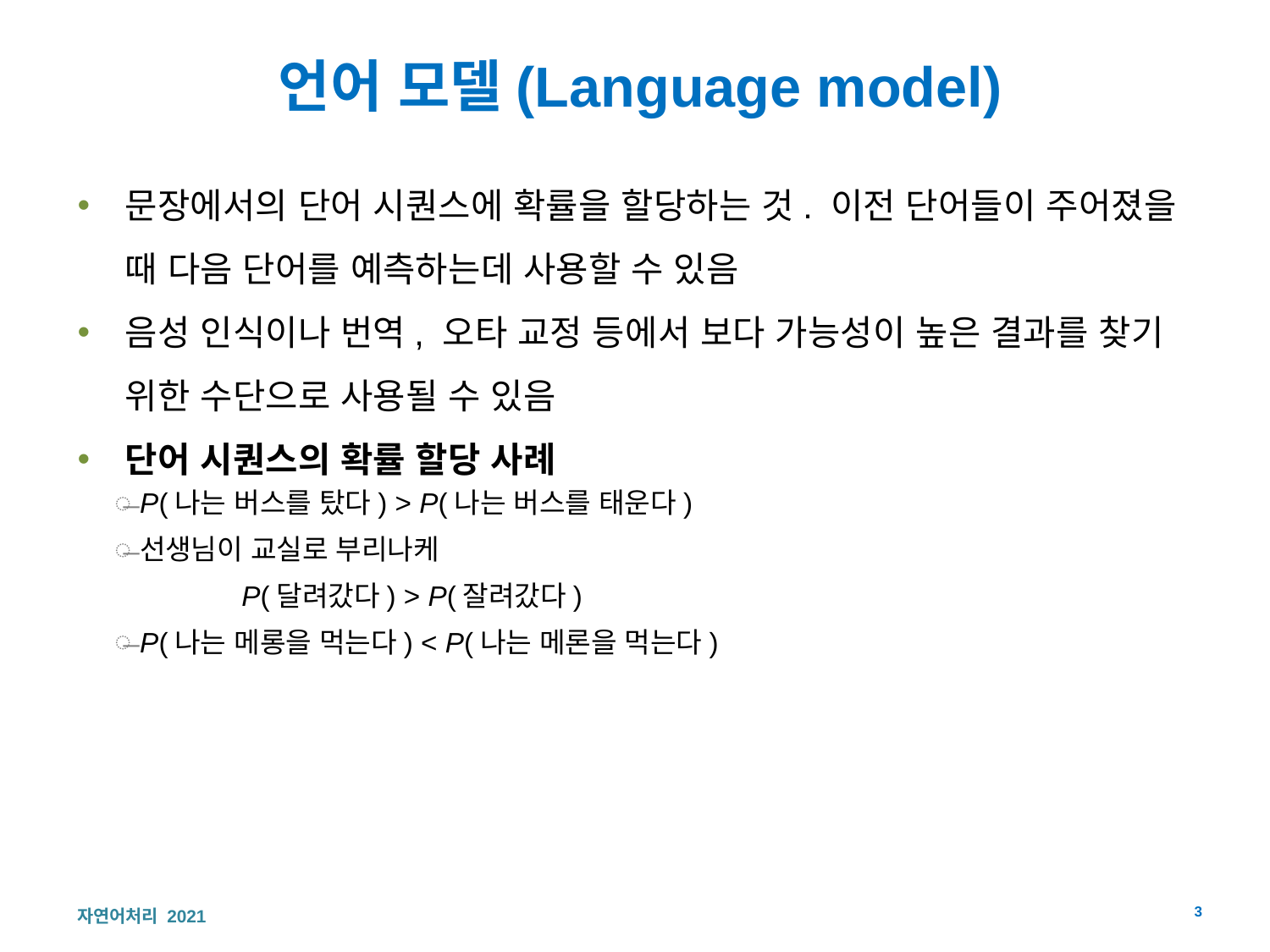

# 언어 모델(Language model)
문장에서의 단어 시퀀스에 확률을 할당하는 것. 이전 단어들이 주어졌을 때 다음 단어를 예측하는데 사용할 수 있음
음성 인식이나 번역, 오타 교정 등에서 보다 가능성이 높은 결과를 찾기 위한 수단으로 사용될 수 있음
단어 시퀀스의 확률 할당 사례
P(나는 버스를 탔다) > P(나는 버스를 태운다)
선생님이 교실로 부리나케
	P(달려갔다) > P(잘려갔다)
P(나는 메롱을 먹는다) < P(나는 메론을 먹는다)